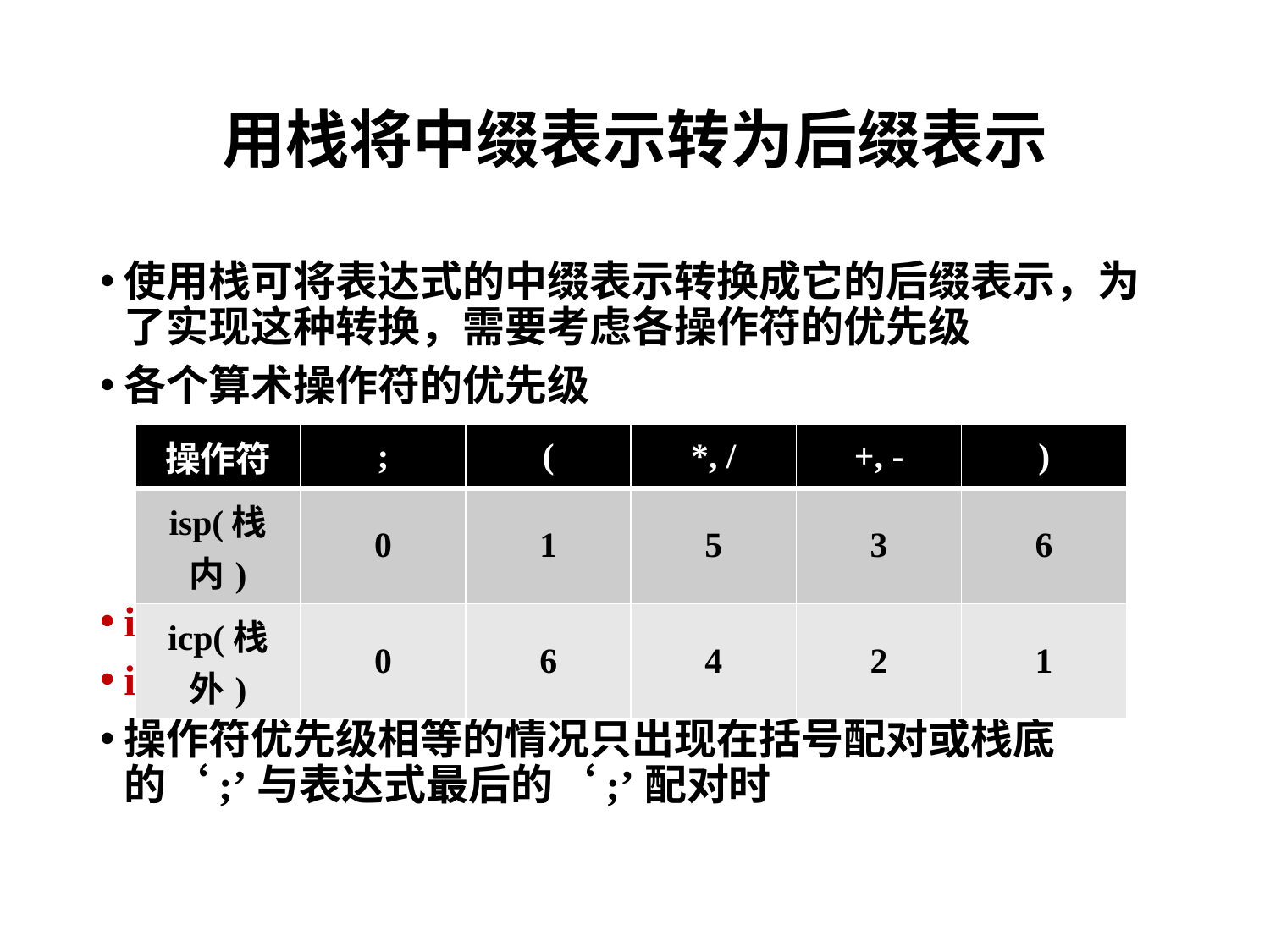

# 用栈将中缀表示转为后缀表示
使用栈可将表达式的中缀表示转换成它的后缀表示，为了实现这种转换，需要考虑各操作符的优先级
各个算术操作符的优先级

isp叫做栈内优先级(in stack priority)
icp叫做栈外优先级(in coming priority)
操作符优先级相等的情况只出现在括号配对或栈底的‘;’与表达式最后的‘;’配对时
| 操作符 | ; | ( | \*, / | +, - | ) |
| --- | --- | --- | --- | --- | --- |
| isp(栈内) | 0 | 1 | 5 | 3 | 6 |
| icp(栈外) | 0 | 6 | 4 | 2 | 1 |